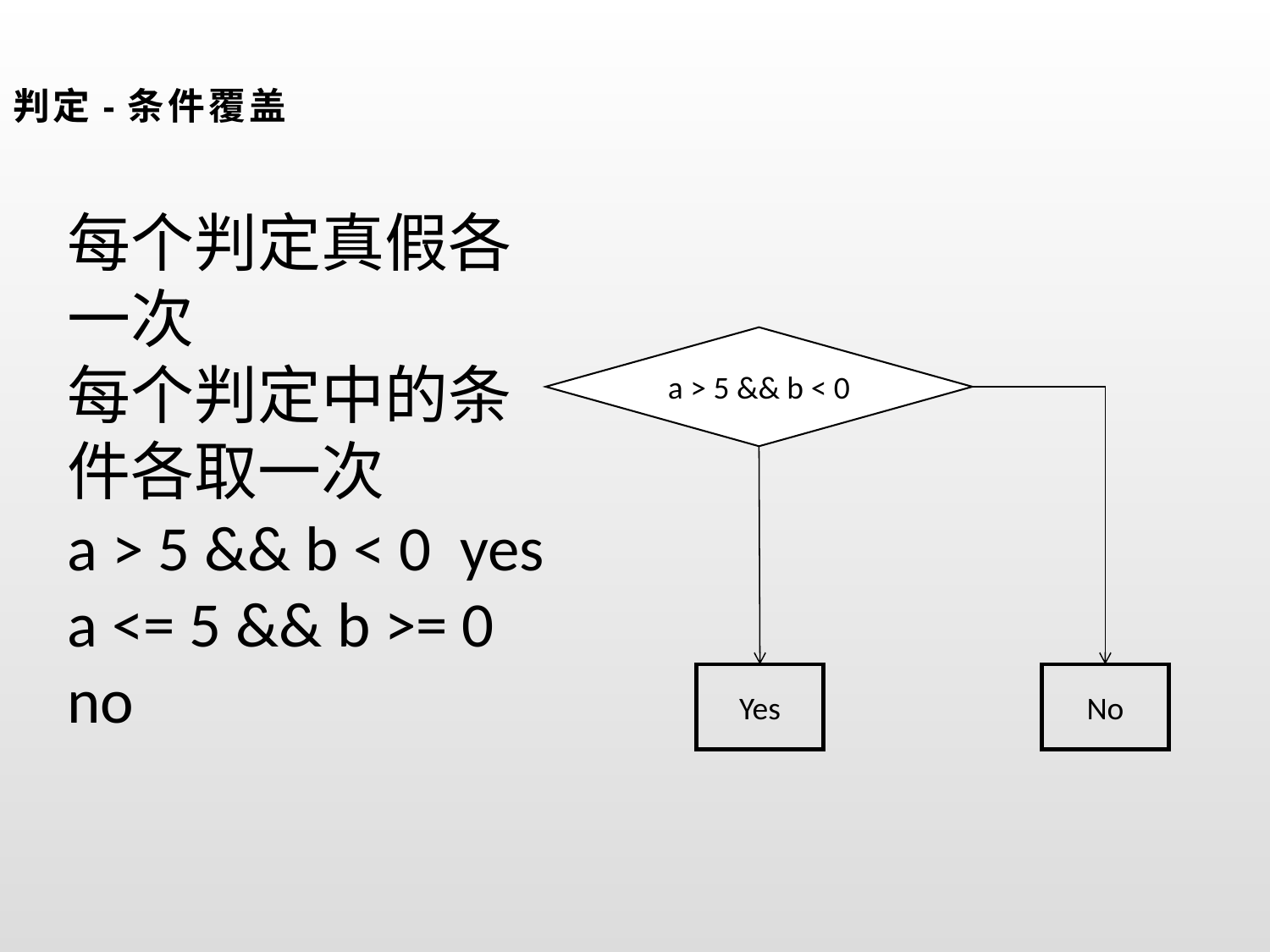

判定-条件覆盖
每个判定真假各一次
每个判定中的条件各取一次
a > 5 && b < 0  yes
a <= 5 && b >= 0  no
a > 5 && b < 0
Yes
No